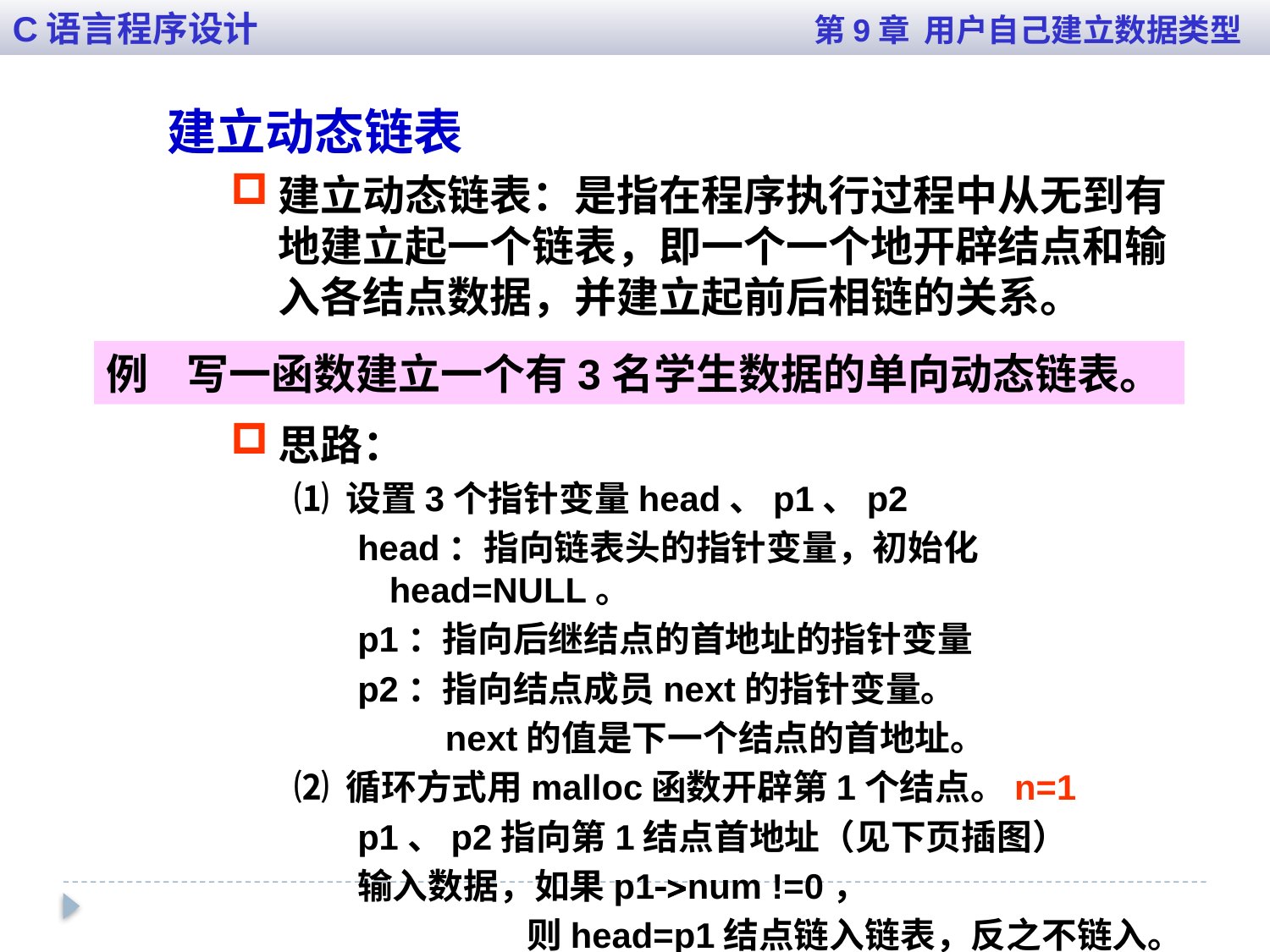

C语言程序设计                                                                     第9章  用户自己建立数据类型
建立动态链表
建立动态链表：是指在程序执行过程中从无到有地建立起一个链表，即一个一个地开辟结点和输入各结点数据，并建立起前后相链的关系。
例    写一函数建立一个有3名学生数据的单向动态链表。
思路：
⑴ 设置3个指针变量head、p1、p2
head：指向链表头的指针变量，初始化head=NULL。
p1：指向后继结点的首地址的指针变量
p2：指向结点成员next的指针变量。
         next的值是下一个结点的首地址。
⑵ 循环方式用malloc函数开辟第1个结点。n=1
p1、p2指向第1结点首地址（见下页插图）
输入数据，如果p1−>num !=0，
                    则head=p1结点链入链表，反之不链入。